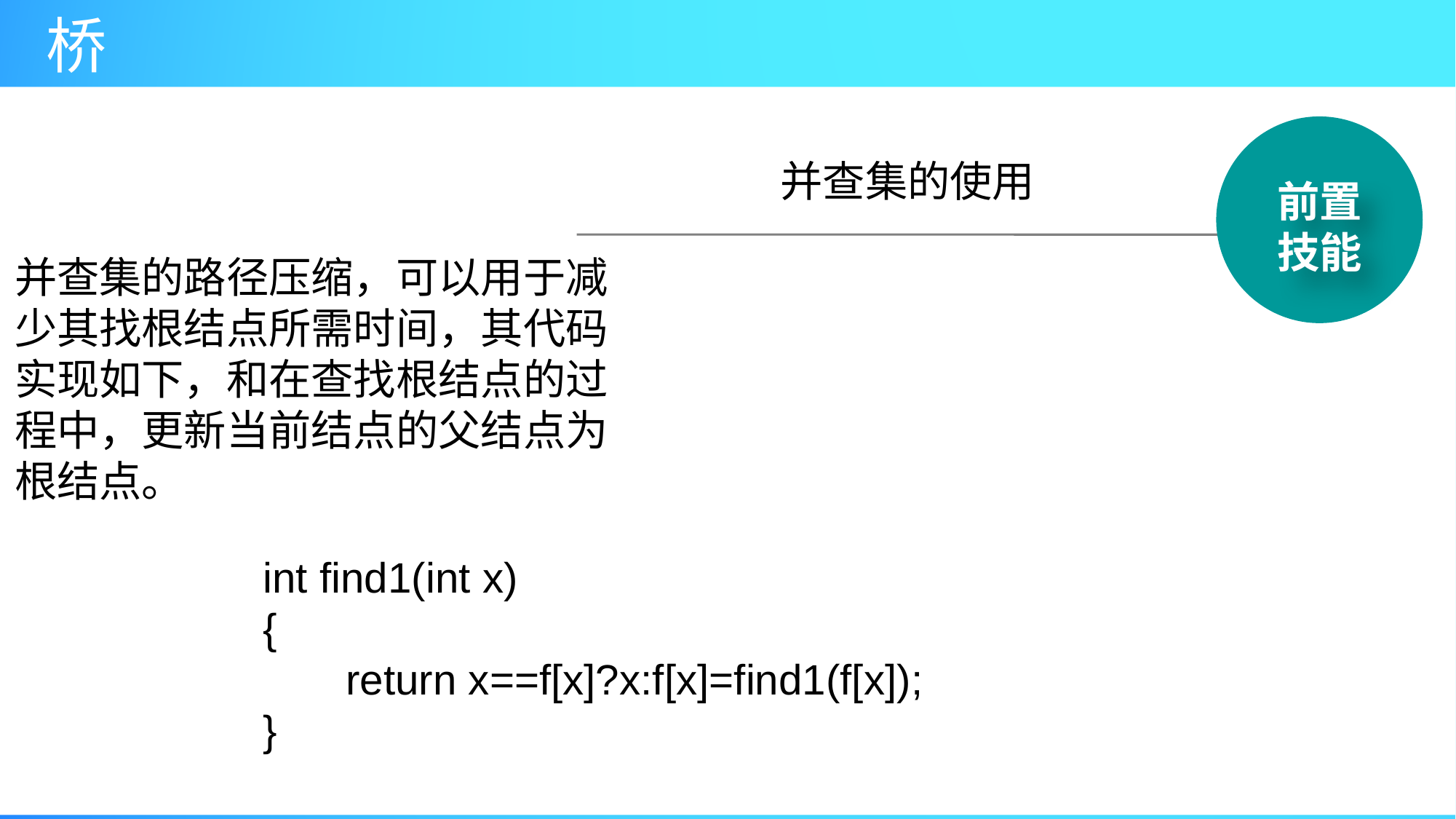

前置
技能
并查集的使用
并查集的路径压缩，可以用于减少其找根结点所需时间，其代码实现如下，和在查找根结点的过程中，更新当前结点的父结点为根结点。
int find1(int x)
{
       return x==f[x]?x:f[x]=find1(f[x]);
}